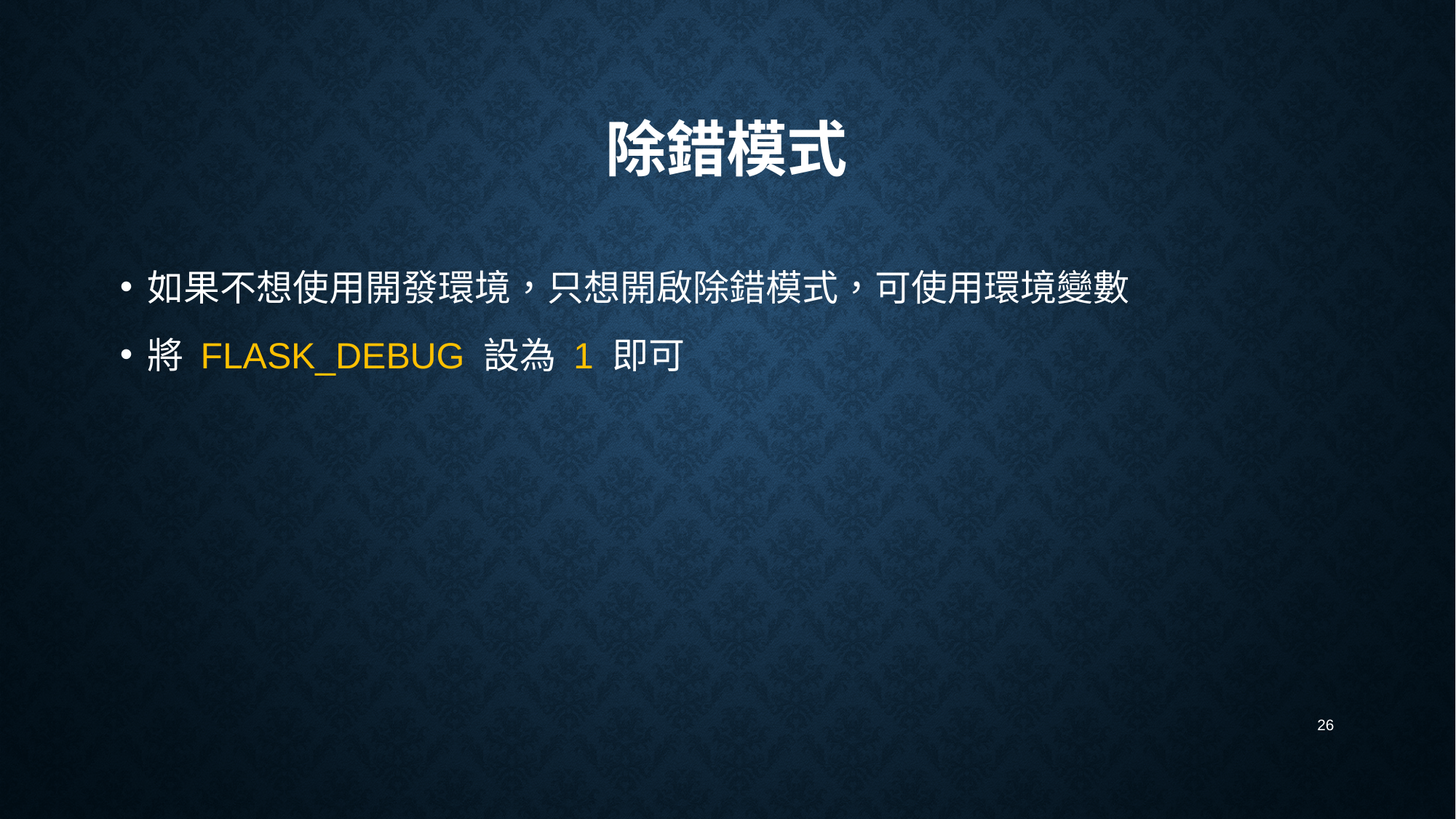

# 除錯模式
如果不想使用開發環境，只想開啟除錯模式，可使用環境變數
將 FLASK_DEBUG 設為 1 即可

26